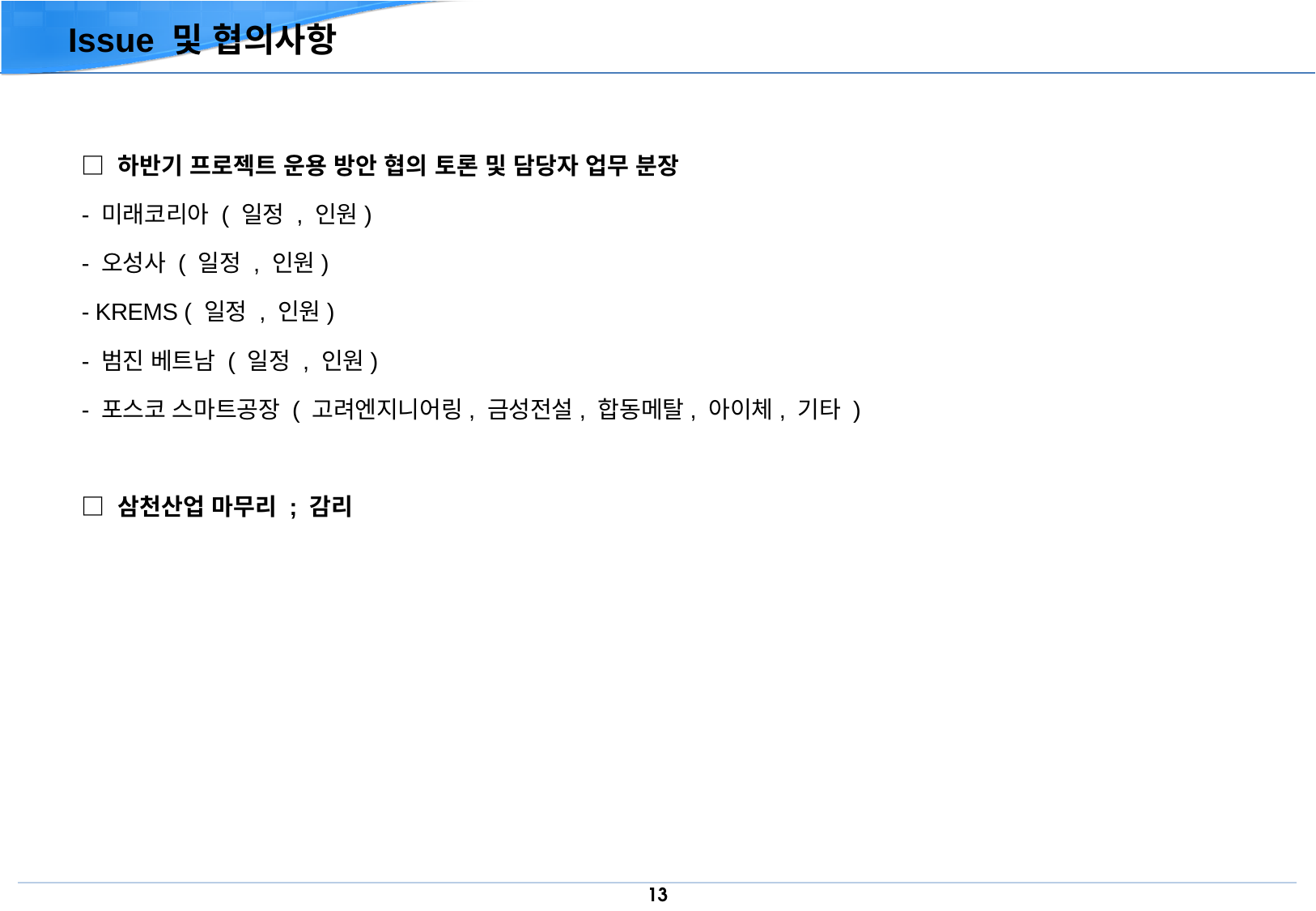

Issue 및 협의사항
□ 하반기 프로젝트 운용 방안 협의 토론 및 담당자 업무 분장
- 미래코리아 ( 일정 , 인원)
- 오성사 ( 일정 , 인원)
- KREMS ( 일정 , 인원)
- 범진 베트남 ( 일정 , 인원)
- 포스코 스마트공장 ( 고려엔지니어링, 금성전설, 합동메탈, 아이체, 기타 )

□ 삼천산업 마무리 ; 감리